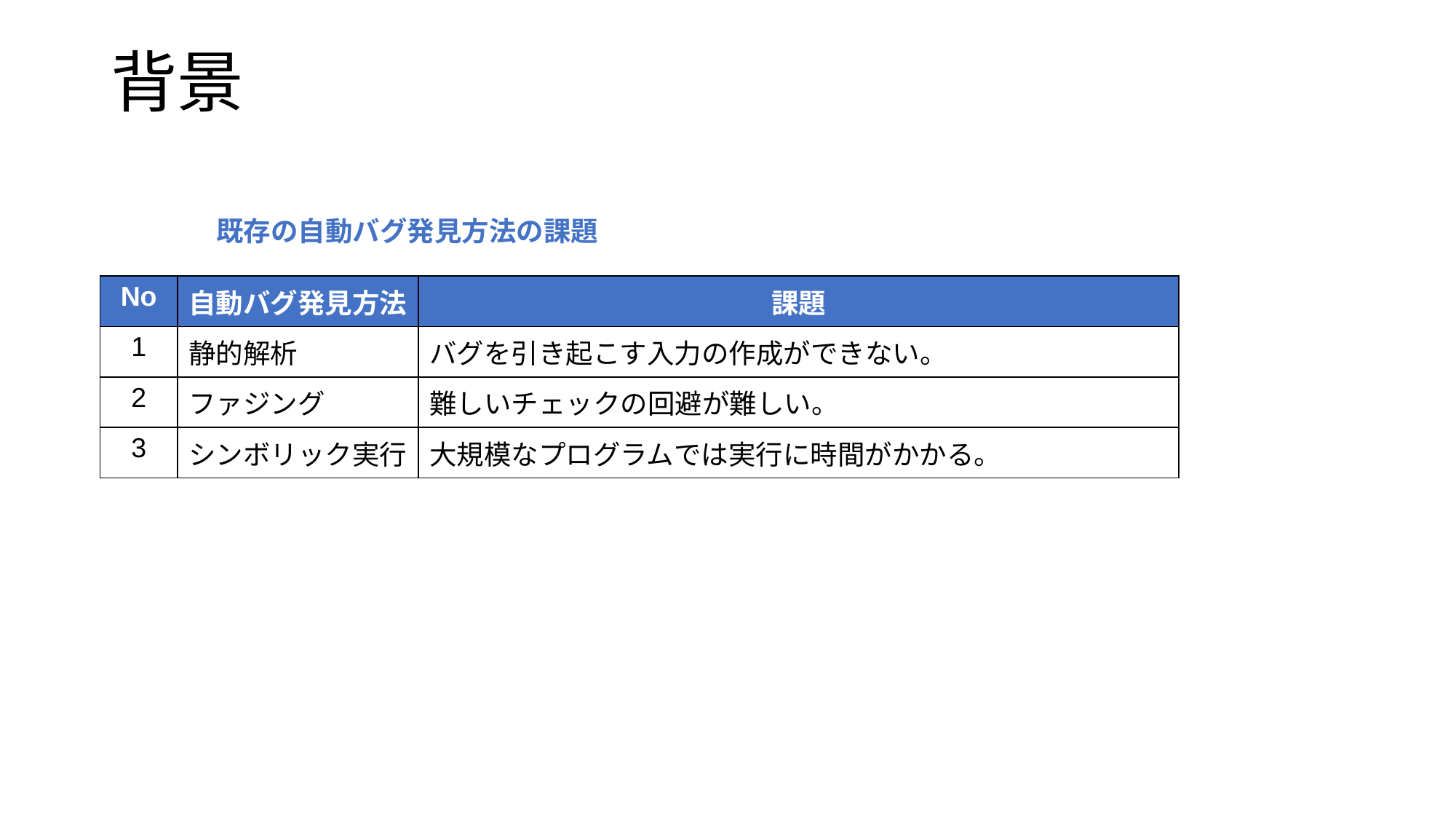

# 背景
既存の自動バグ発見方法の課題
| No | 自動バグ発見方法 | 課題 |
| --- | --- | --- |
| 1 | 静的解析 | バグを引き起こす入力の作成ができない。 |
| 2 | ファジング | 難しいチェックの回避が難しい。 |
| 3 | シンボリック実行 | 大規模なプログラムでは実行に時間がかかる。 |